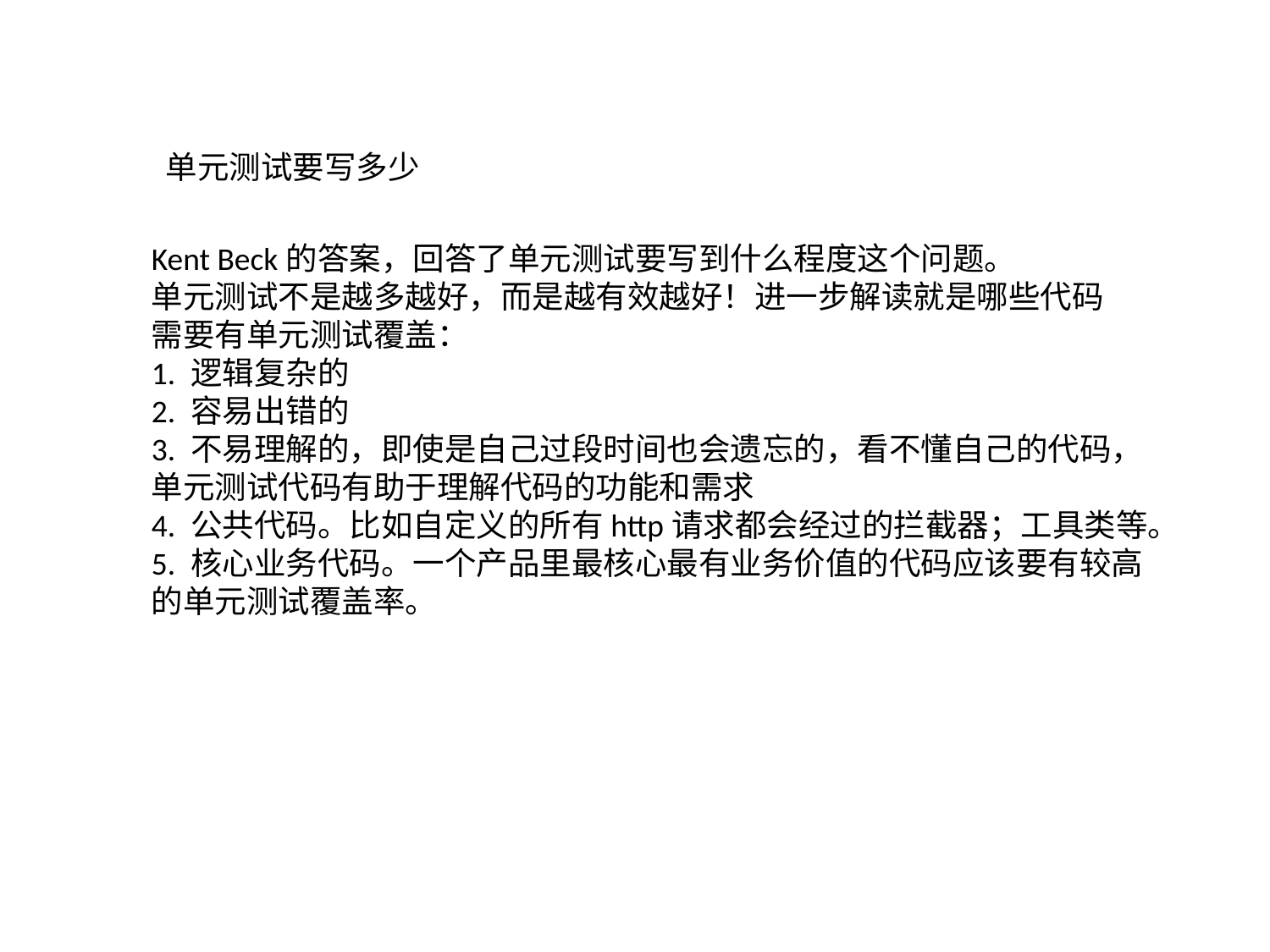

单元测试要写多少

Kent Beck的答案，回答了单元测试要写到什么程度这个问题。
单元测试不是越多越好，而是越有效越好！进一步解读就是哪些代码
需要有单元测试覆盖：
1. 逻辑复杂的
2. 容易出错的
3. 不易理解的，即使是自己过段时间也会遗忘的，看不懂自己的代码，
单元测试代码有助于理解代码的功能和需求
4. 公共代码。比如自定义的所有http请求都会经过的拦截器；工具类等。
5. 核心业务代码。一个产品里最核心最有业务价值的代码应该要有较高
的单元测试覆盖率。